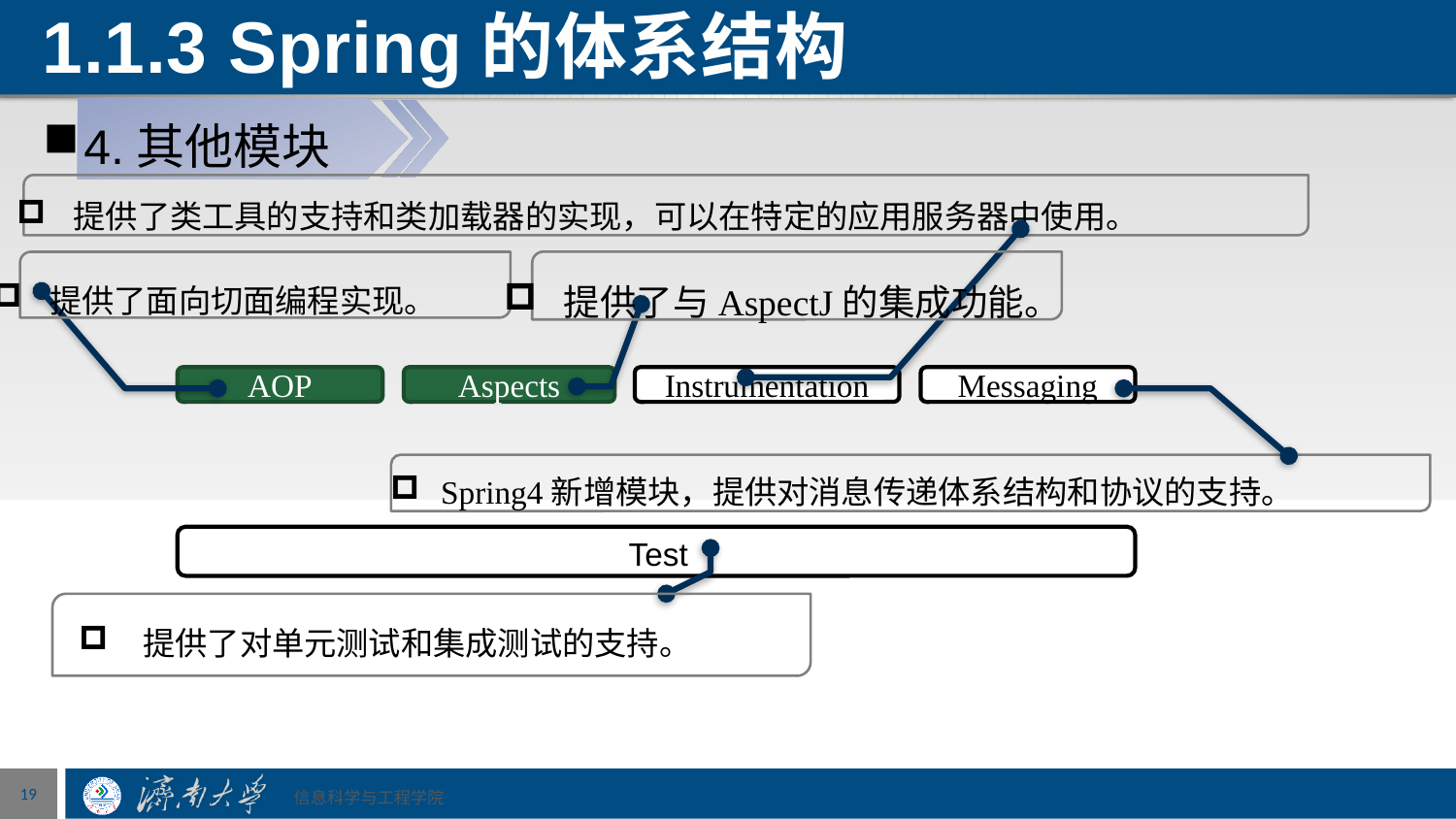

# 1.1.3 Spring的体系结构

4.其他模块

  提供了类工具的支持和类加载器的实现，可以在特定的应用服务器中使用。

  提供了与AspectJ的集成功能。

  提供了面向切面编程实现。

AOP
Aspects
Instrumentation
Messaging

 Test

  Spring4新增模块，提供对消息传递体系结构和协议的支持。

   提供了对单元测试和集成测试的支持。